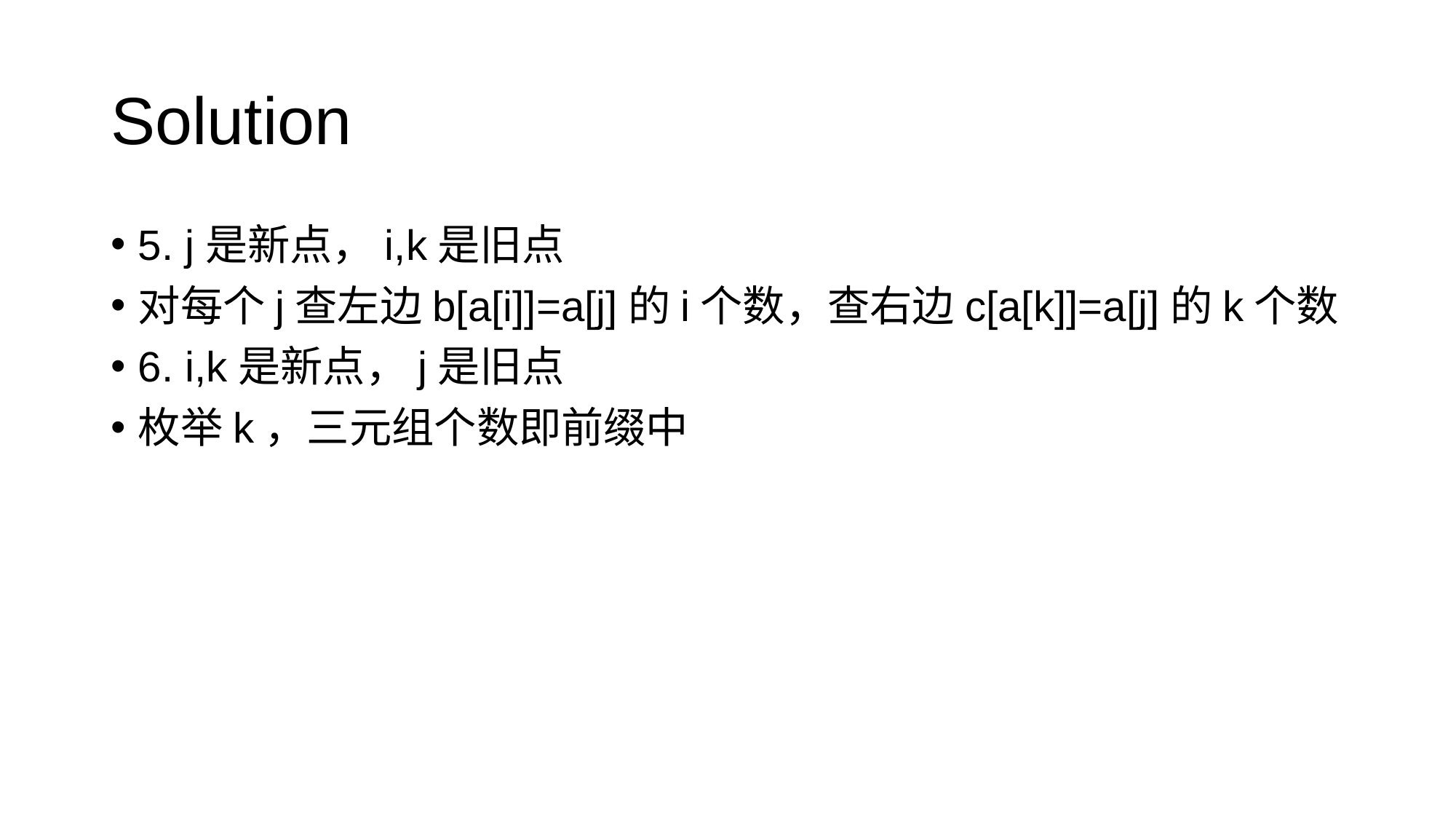

# Solution
5. j是新点，i,k是旧点
对每个j查左边b[a[i]]=a[j]的i个数，查右边c[a[k]]=a[j]的k个数
6. i,k是新点，j是旧点
枚举k，三元组个数即前缀中